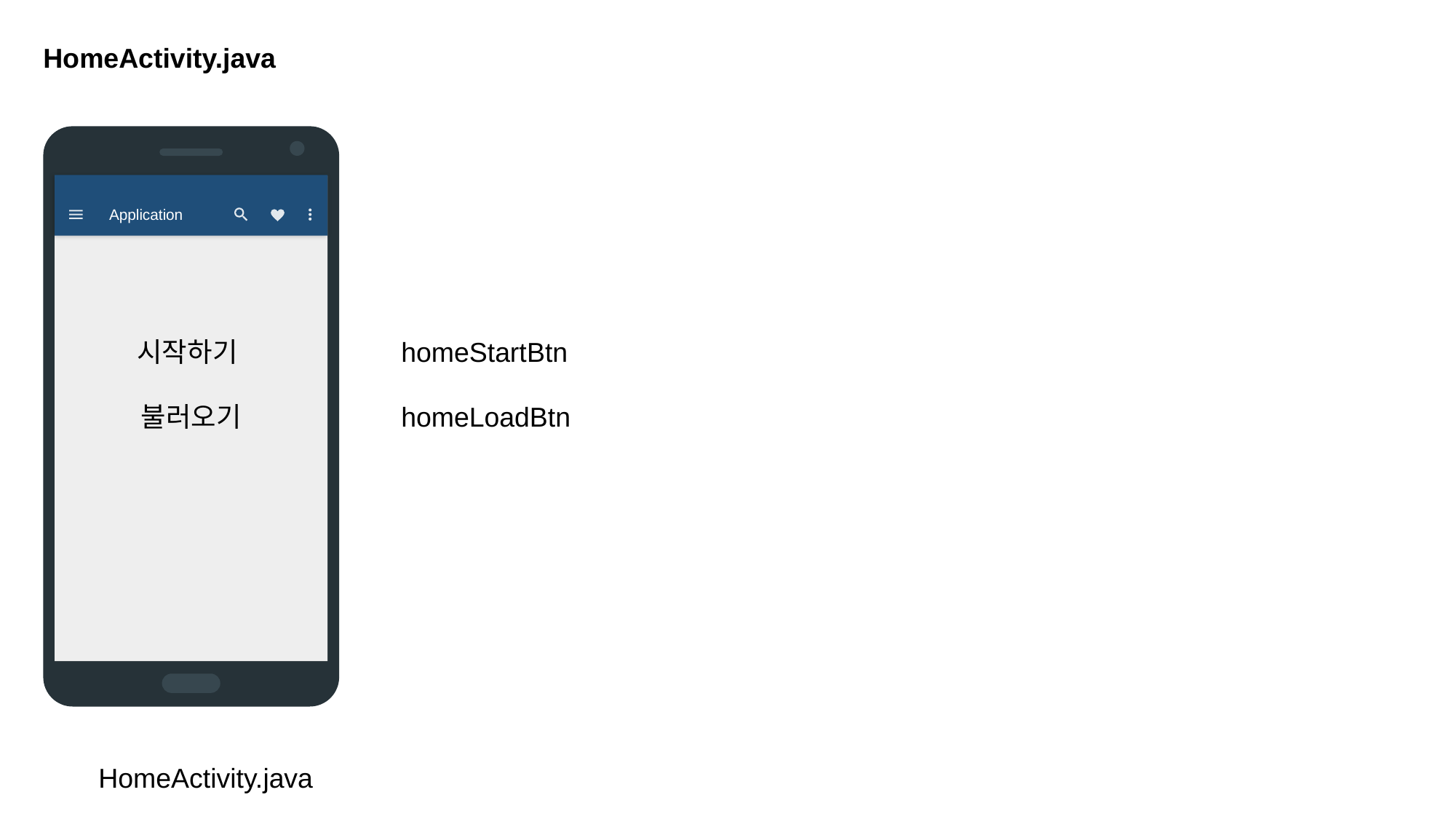

HomeActivity.java

Application

시작하기
불러오기
HomeActivity.java
homeStartBtn
homeLoadBtn